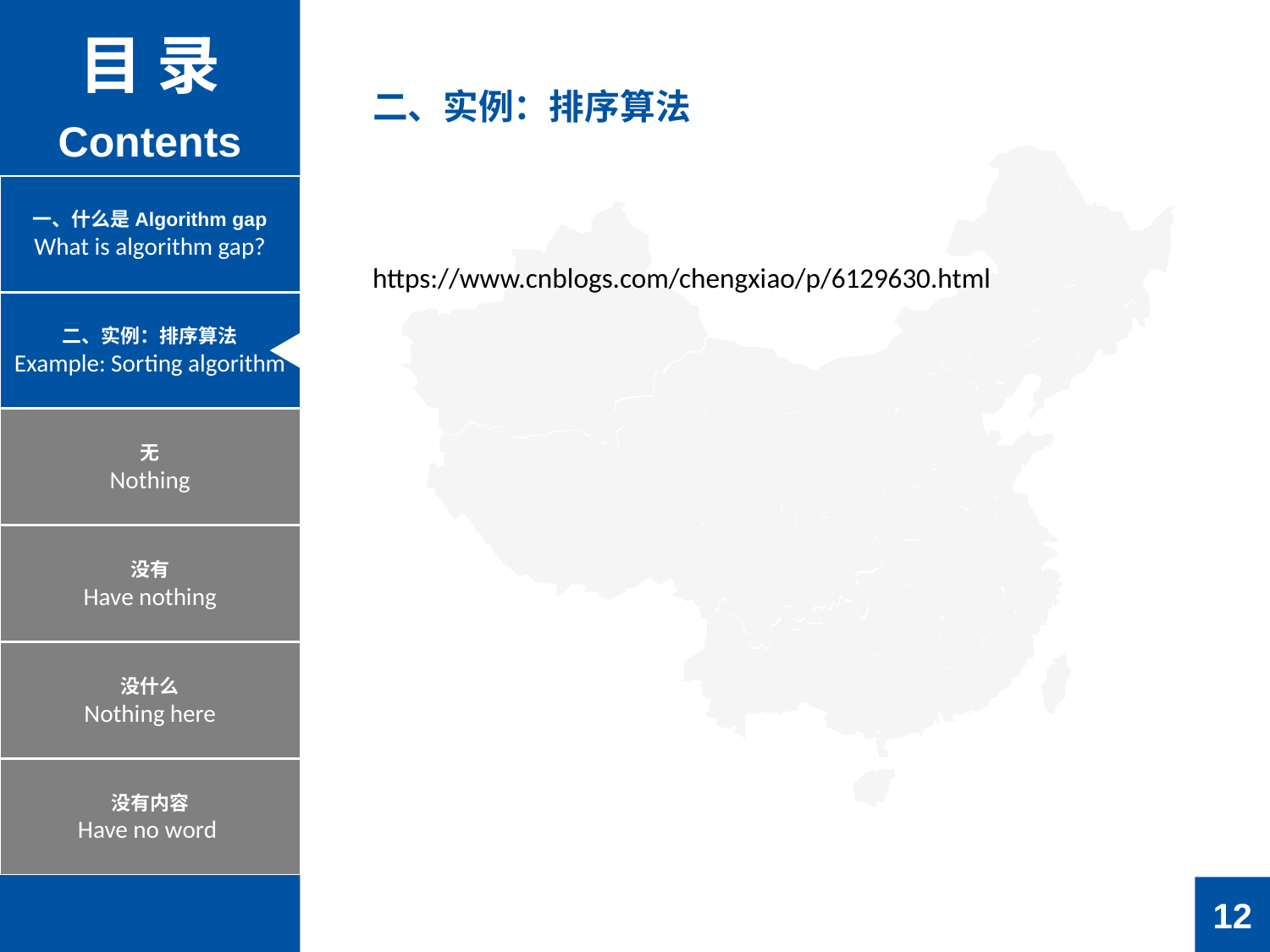

目 录
Contents
二、实例：排序算法
一、什么是Algorithm gap
What is algorithm gap?
https://www.cnblogs.com/chengxiao/p/6129630.html
二、实例：排序算法
Example: Sorting algorithm

无
Nothing
没有
Have nothing
没什么
Nothing here
没有内容
Have no word
12